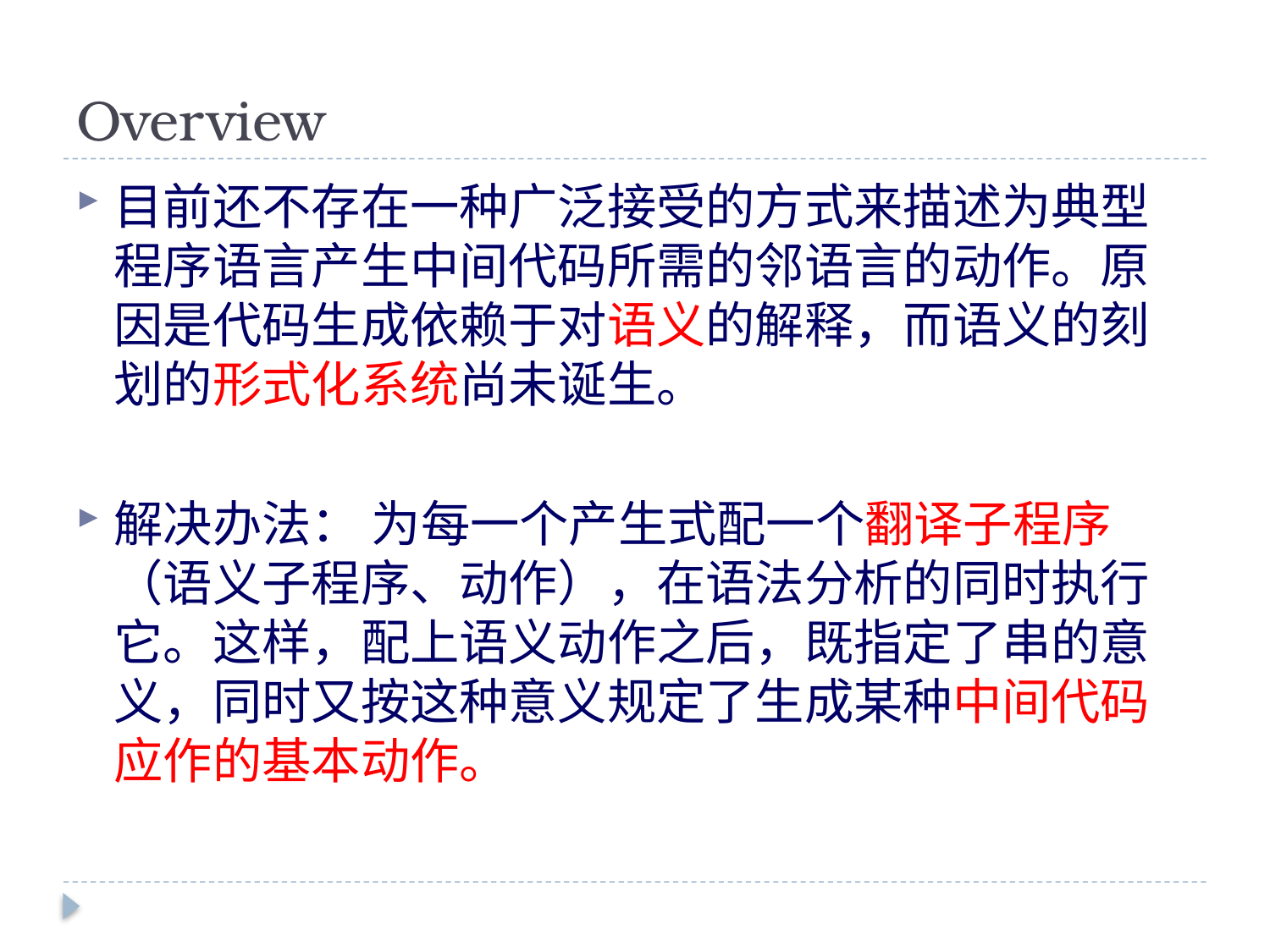

# Overview
目前还不存在一种广泛接受的方式来描述为典型程序语言产生中间代码所需的邻语言的动作。原因是代码生成依赖于对语义的解释，而语义的刻划的形式化系统尚未诞生。

解决办法： 为每一个产生式配一个翻译子程序（语义子程序、动作），在语法分析的同时执行它。这样，配上语义动作之后，既指定了串的意义，同时又按这种意义规定了生成某种中间代码应作的基本动作。

4